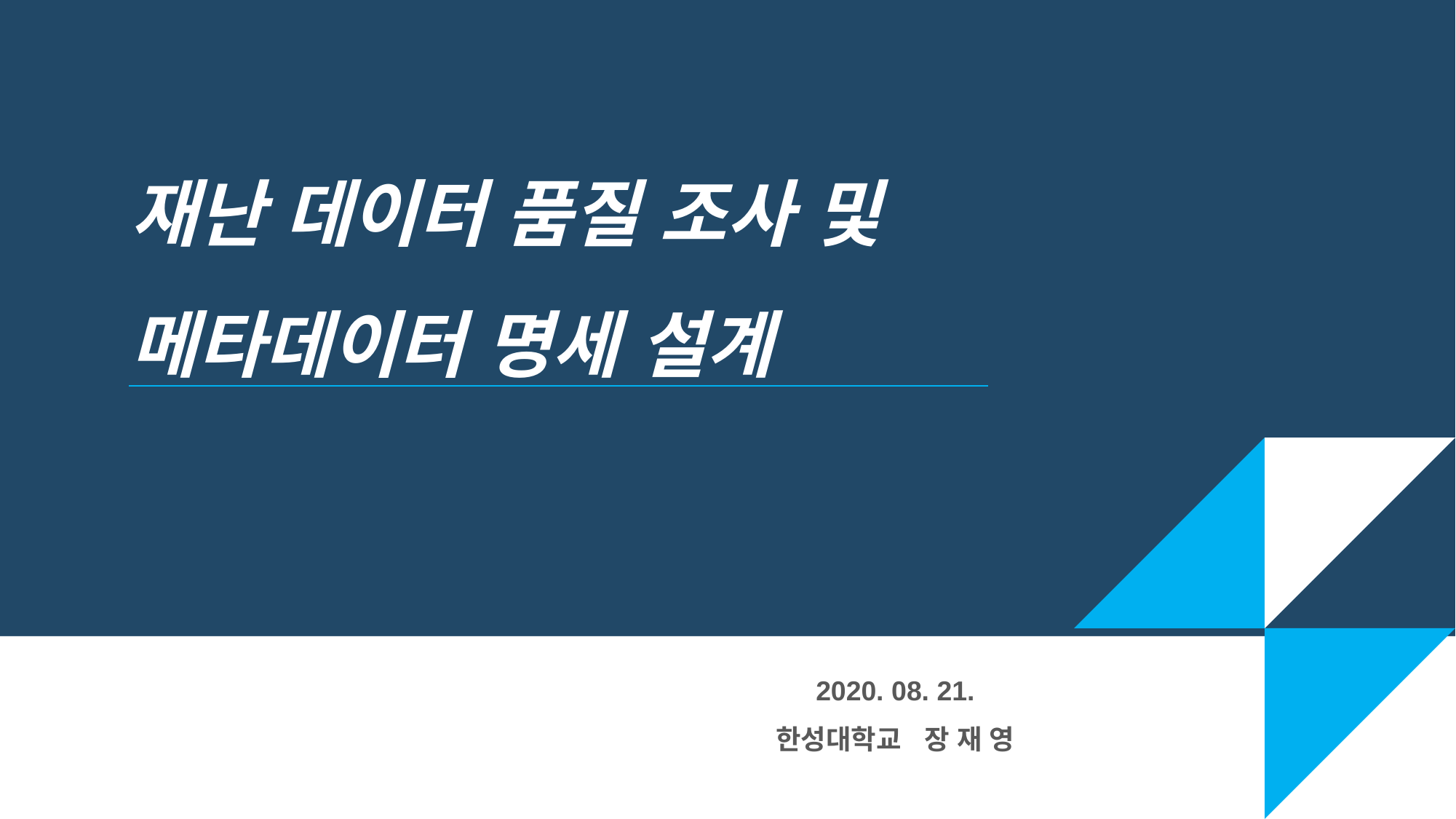

재난 데이터 품질 조사 및
메타데이터 명세 설계

2020. 08. 21.
한성대학교   장 재 영